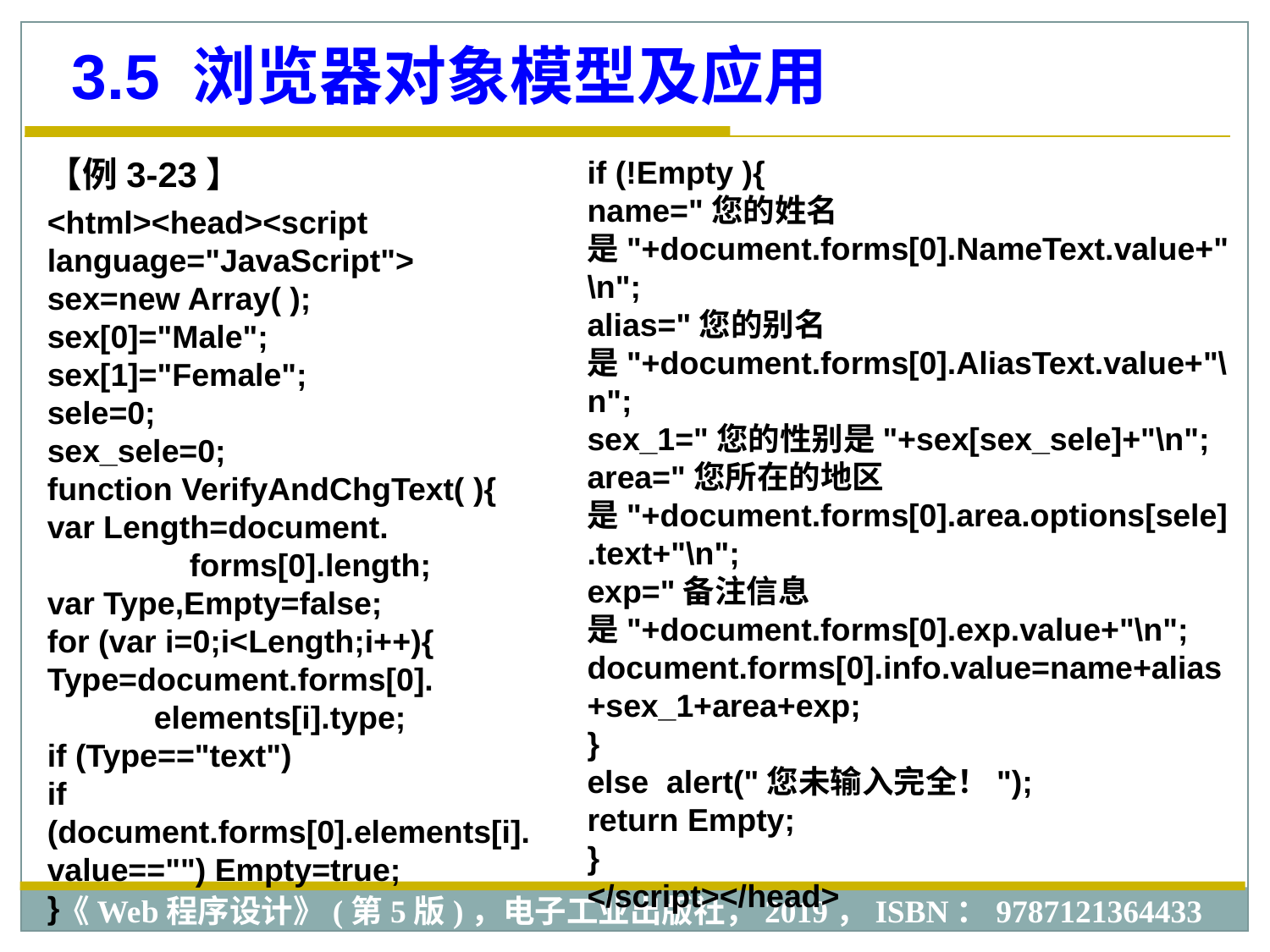

3.5 浏览器对象模型及应用
【例3-23】
if (!Empty ){
name="您的姓名是"+document.forms[0].NameText.value+"\n";
alias="您的别名是"+document.forms[0].AliasText.value+"\n";
sex_1="您的性别是"+sex[sex_sele]+"\n";
area="您所在的地区是"+document.forms[0].area.options[sele].text+"\n";
exp="备注信息是"+document.forms[0].exp.value+"\n";
document.forms[0].info.value=name+alias+sex_1+area+exp;
}
else  alert("您未输入完全！");
return Empty;
}
</script></head>
<html><head><script language="JavaScript">
sex=new Array( );
sex[0]="Male";
sex[1]="Female";
sele=0;
sex_sele=0;
function VerifyAndChgText( ){
var Length=document.
                forms[0].length;
var Type,Empty=false;
for (var i=0;i<Length;i++){
Type=document.forms[0].
            elements[i].type;
if (Type=="text")
if (document.forms[0].elements[i].
value=="") Empty=true;
}